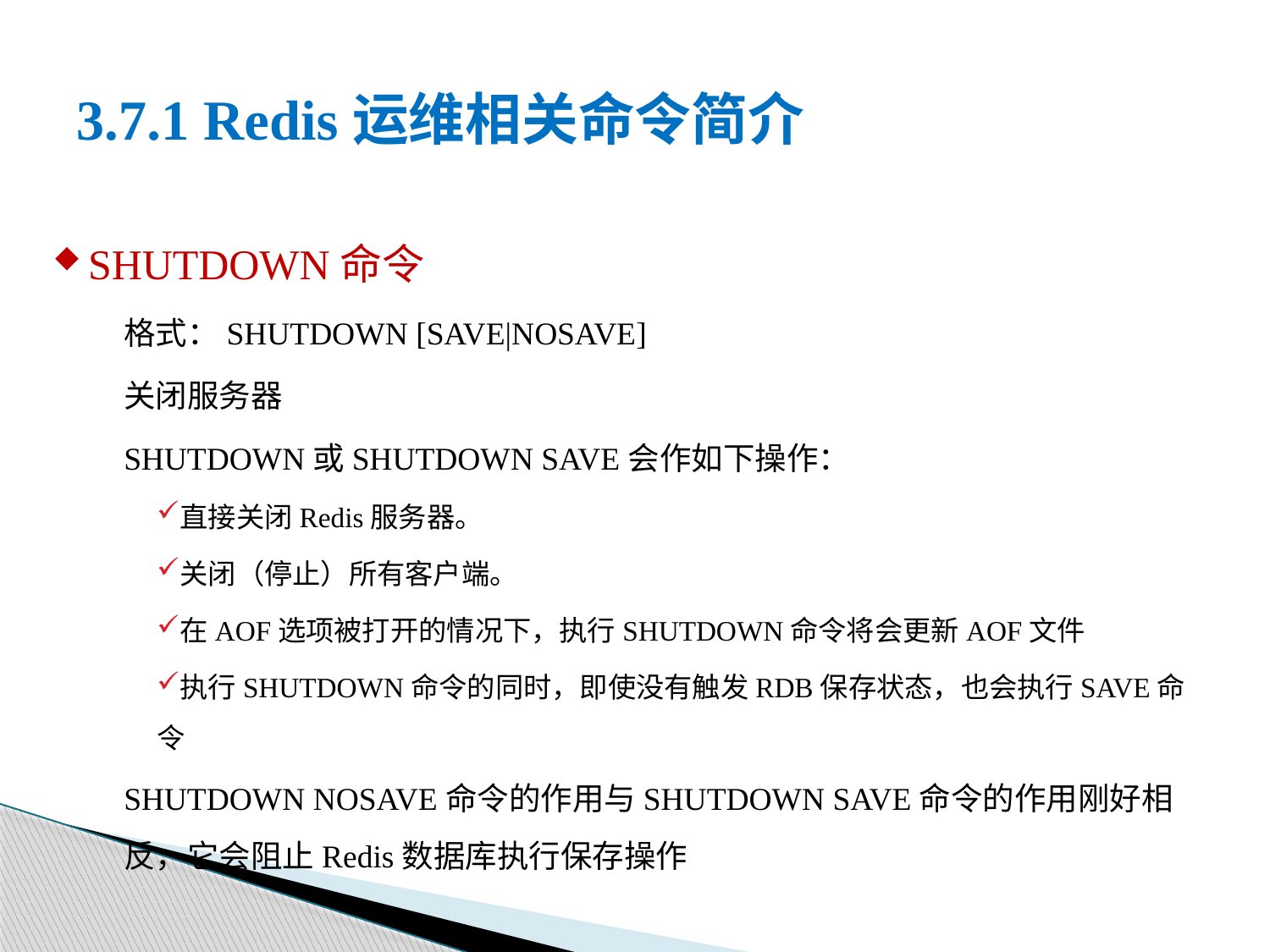

# 3.7.1 Redis运维相关命令简介
SHUTDOWN命令
格式：SHUTDOWN [SAVE|NOSAVE]
关闭服务器
SHUTDOWN或SHUTDOWN SAVE会作如下操作：
直接关闭Redis服务器。
关闭（停止）所有客户端。
在AOF选项被打开的情况下，执行SHUTDOWN命令将会更新AOF文件
执行SHUTDOWN命令的同时，即使没有触发RDB保存状态，也会执行SAVE命令
SHUTDOWN NOSAVE命令的作用与SHUTDOWN SAVE命令的作用刚好相反，它会阻止Redis数据库执行保存操作